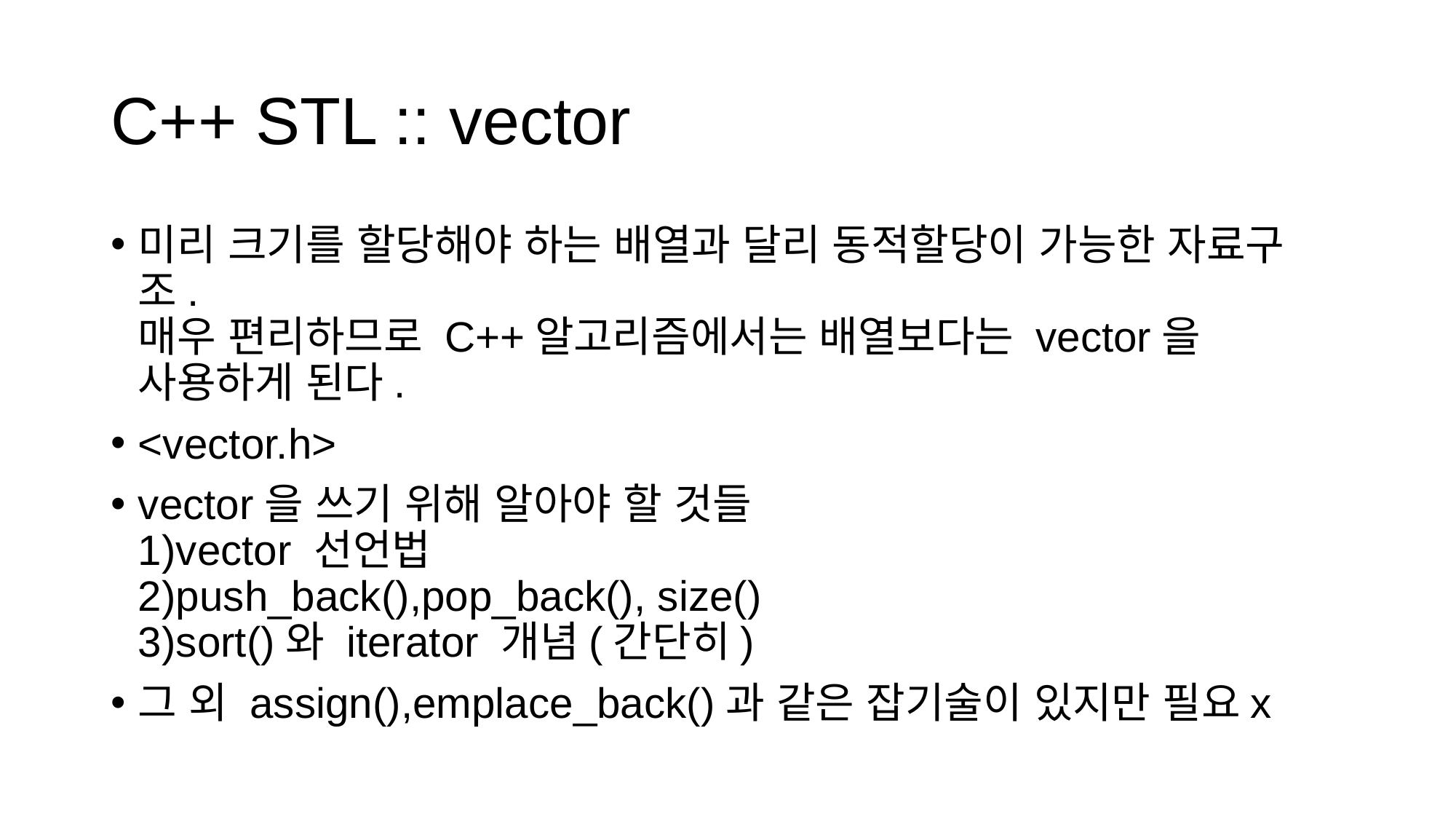

# C++ STL :: vector
미리 크기를 할당해야 하는 배열과 달리 동적할당이 가능한 자료구조.
매우 편리하므로 C++알고리즘에서는 배열보다는 vector을 사용하게 된다.
<vector.h>
vector을 쓰기 위해 알아야 할 것들
1)vector 선언법
2)push_back(),pop_back(), size()
3)sort()와 iterator 개념(간단히)
그 외 assign(),emplace_back()과 같은 잡기술이 있지만 필요x